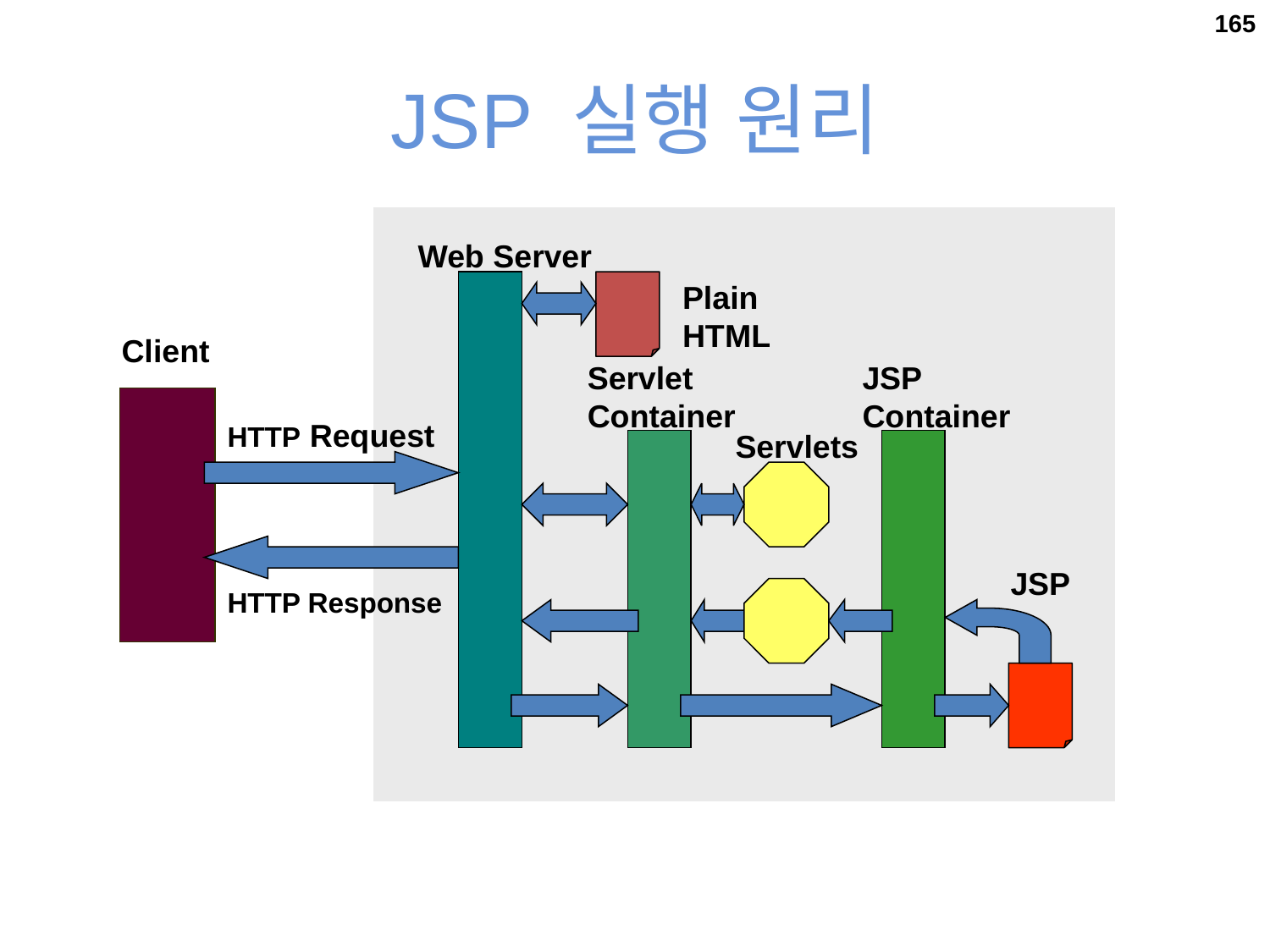

165
# JSP 실행 원리

Web Server

Plain HTML

Client
Servlet Container
JSP Container

HTTP Request
Servlets

JSP
HTTP Response